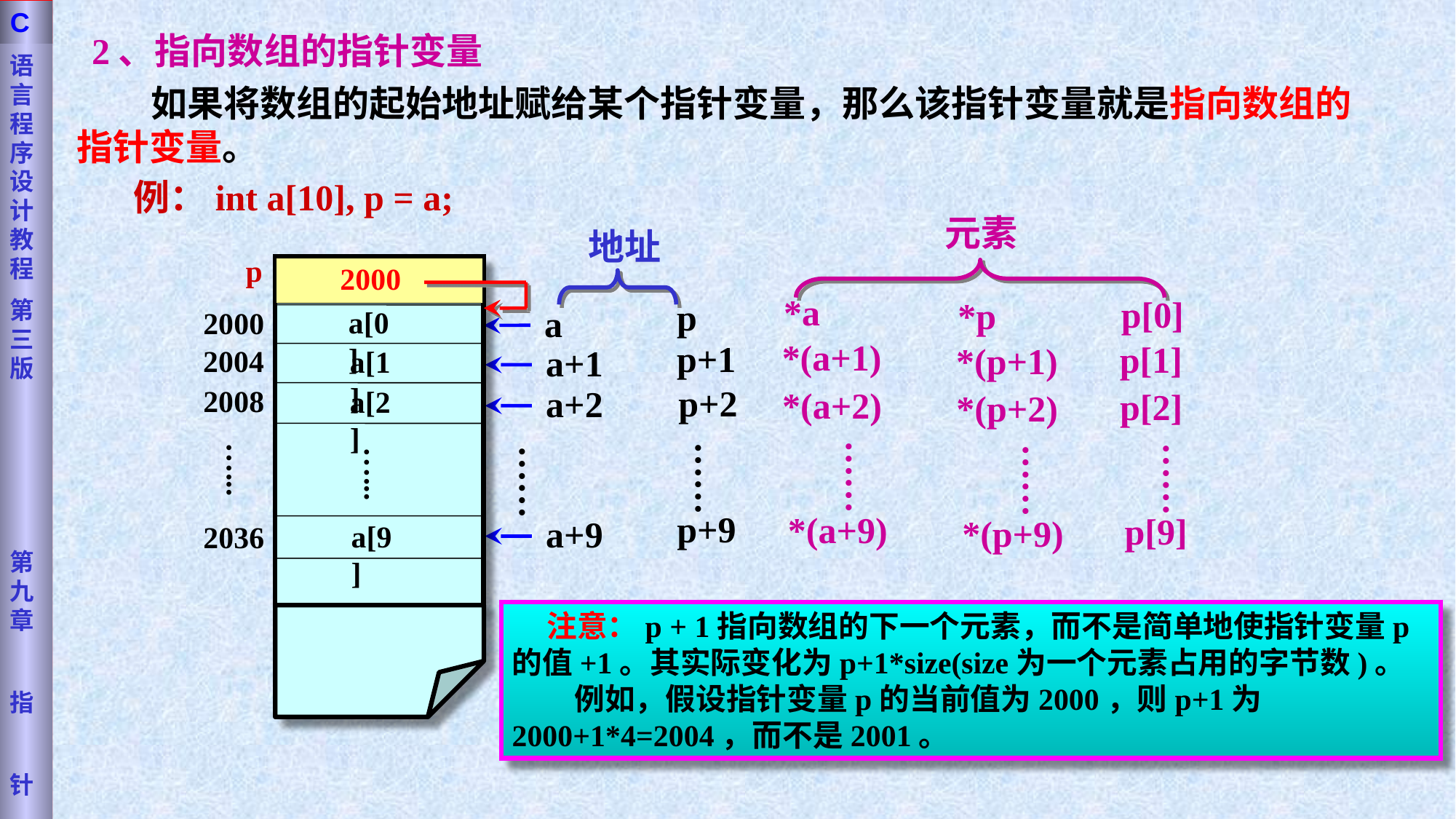

语言程序设计教程
第三版

第九章

指

针
C
2、指向数组的指针变量
        如果将数组的起始地址赋给某个指针变量，那么该指针变量就是指向数组的指针变量。
例：int a[10], p = a;

元素
地址

p
2000
2004
2008
…...
2036
2000

a[0]

a[1]

a[2]

…...
a[9]

a

a+1

a+2

……
a+9

*a
*(a+1)
*(a+2)
……
*(a+9)
p[0]
p[1]
p[2]
……
p[9]
*p
*(p+1)
*(p+2)
……
*(p+9)
p
p+1
p+2
……
p+9
    注意：p + 1指向数组的下一个元素，而不是简单地使指针变量p的值+1。其实际变化为p+1*size(size为一个元素占用的字节数)。
        例如，假设指针变量p的当前值为2000，则p+1为2000+1*4=2004，而不是2001。